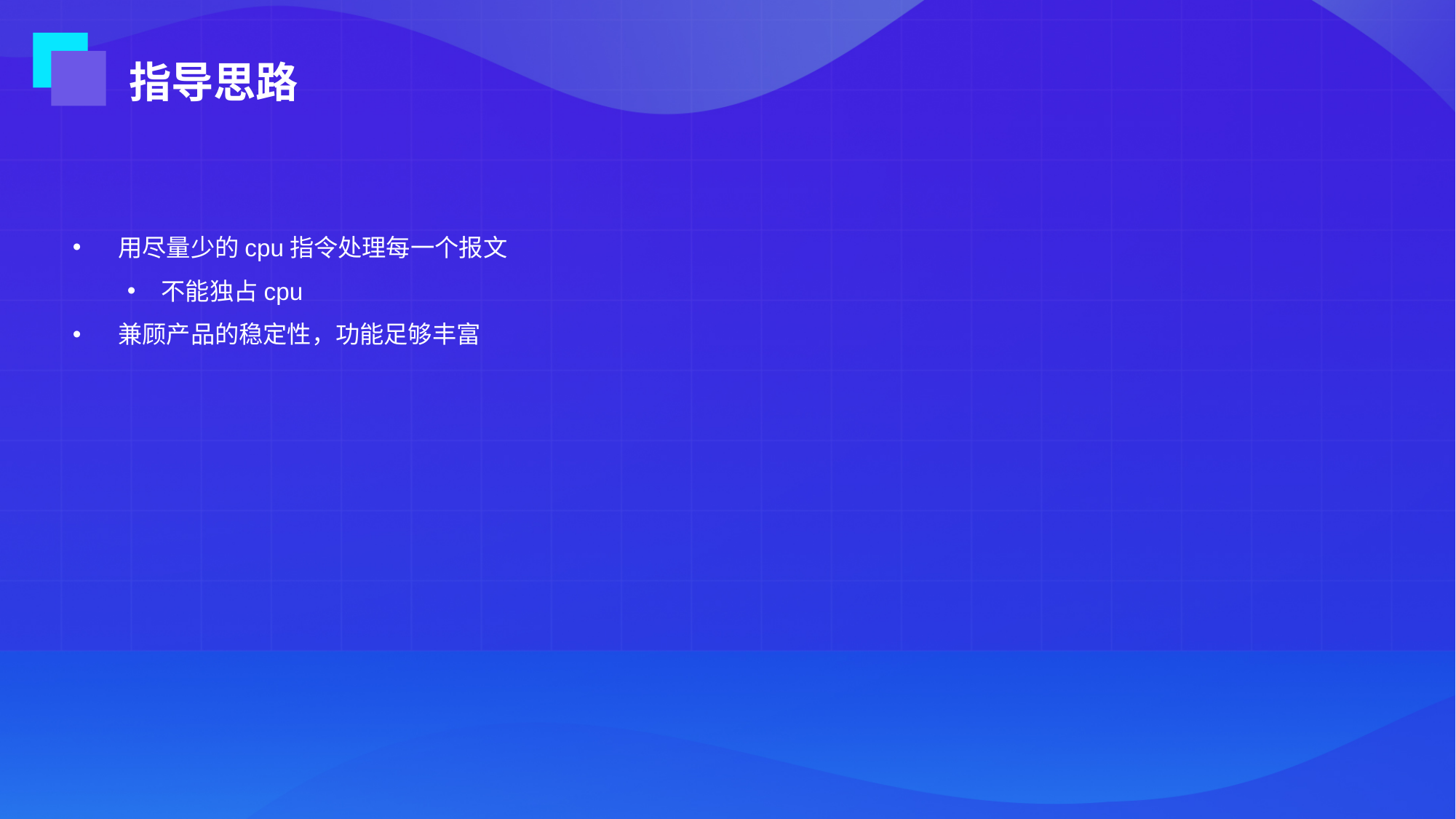

指导思路

 用尽量少的cpu指令处理每一个报文
不能独占cpu
 兼顾产品的稳定性，功能足够丰富